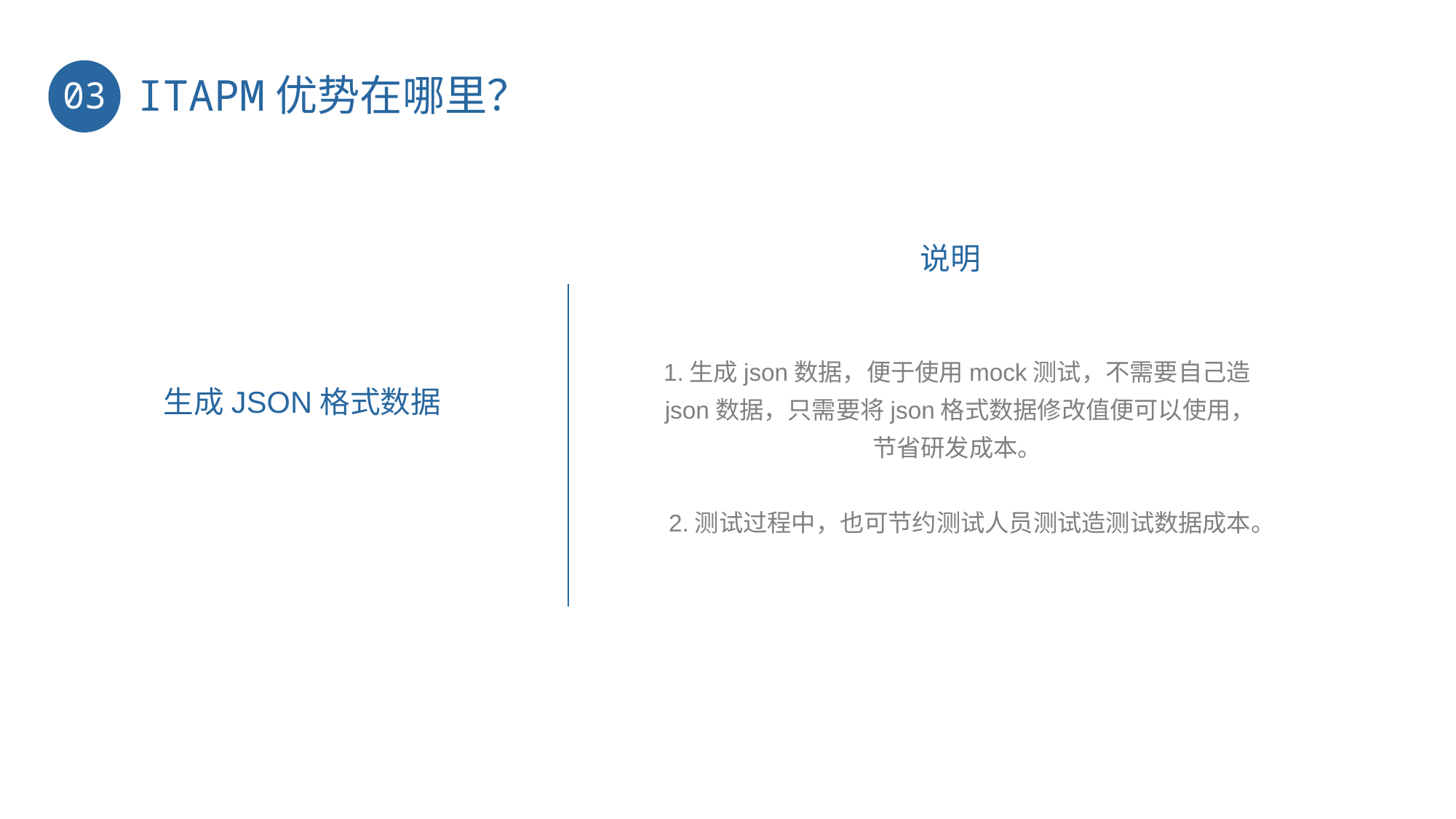

ITAPM优势在哪里？
03
说明
1.生成json数据，便于使用mock测试，不需要自己造json数据，只需要将json格式数据修改值便可以使用，节省研发成本。

2.测试过程中，也可节约测试人员测试造测试数据成本。
生成JSON格式数据